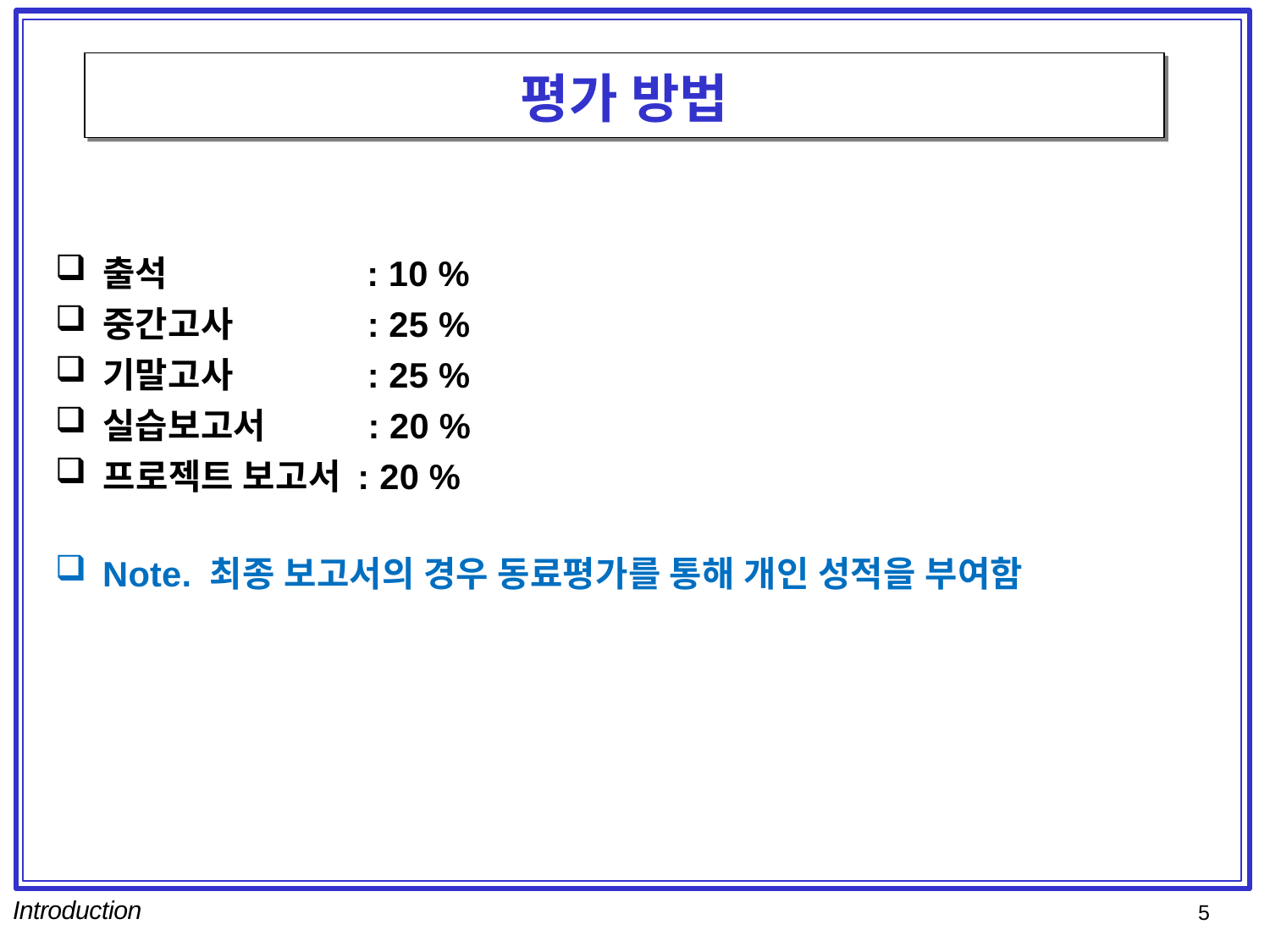

# 평가 방법
출석
중간고사
기말고사
실습보고서
: 10 %
: 25 %
: 25 %
: 20 %
프로젝트 보고서 : 20 %

Note. 최종 보고서의 경우 동료평가를 통해 개인 성적을 부여함
Introduction
5